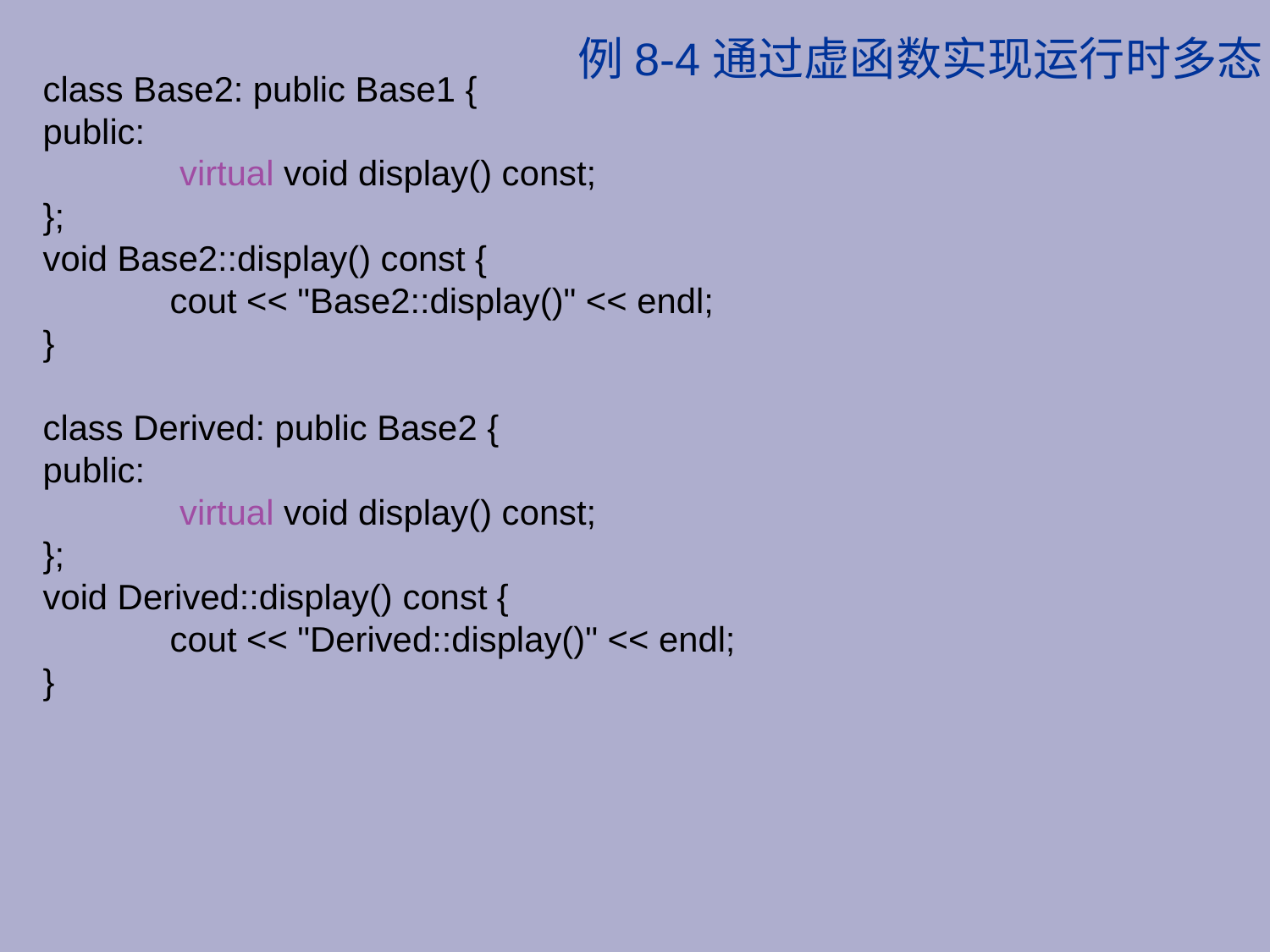

# 例8-4通过虚函数实现运行时多态
class Base2: public Base1 {
public:
	 virtual void display() const;
};
void Base2::display() const {
	cout << "Base2::display()" << endl;
}

class Derived: public Base2 {
public:
	 virtual void display() const;
};
void Derived::display() const {
	cout << "Derived::display()" << endl;
}